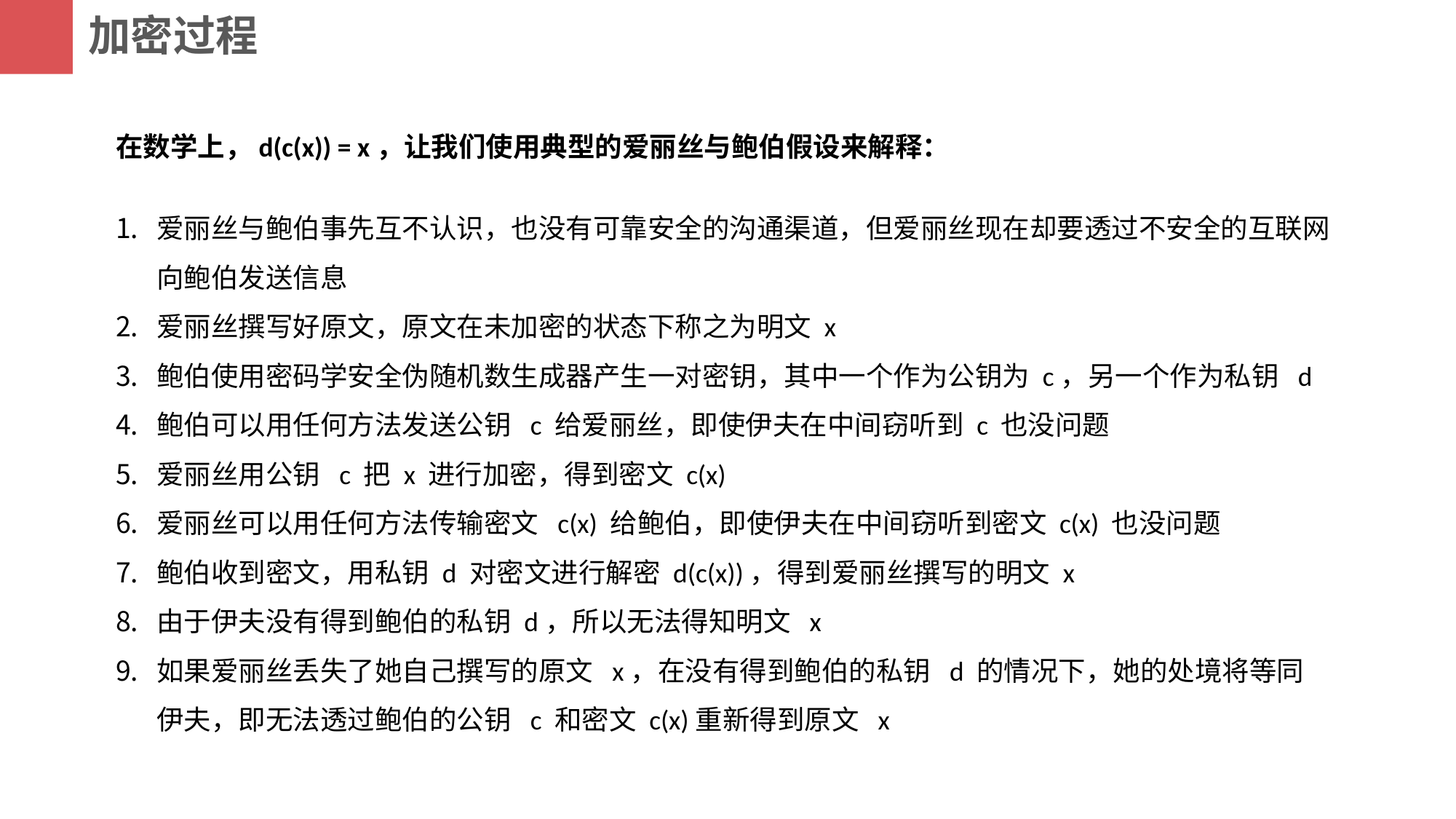

加密过程
在数学上，d(c(x)) = x，让我们使用典型的爱丽丝与鲍伯假设来解释：

爱丽丝与鲍伯事先互不认识，也没有可靠安全的沟通渠道，但爱丽丝现在却要透过不安全的互联网向鲍伯发送信息
爱丽丝撰写好原文，原文在未加密的状态下称之为明文 x
鲍伯使用密码学安全伪随机数生成器产生一对密钥，其中一个作为公钥为 c，另一个作为私钥  d
鲍伯可以用任何方法发送公钥  c 给爱丽丝，即使伊夫在中间窃听到 c 也没问题
爱丽丝用公钥  c 把 x 进行加密，得到密文 c(x)
爱丽丝可以用任何方法传输密文  c(x) 给鲍伯，即使伊夫在中间窃听到密文 c(x) 也没问题
鲍伯收到密文，用私钥 d 对密文进行解密 d(c(x))，得到爱丽丝撰写的明文 x
由于伊夫没有得到鲍伯的私钥 d，所以无法得知明文  x
如果爱丽丝丢失了她自己撰写的原文  x，在没有得到鲍伯的私钥  d 的情况下，她的处境将等同伊夫，即无法透过鲍伯的公钥  c 和密文 c(x)重新得到原文  x